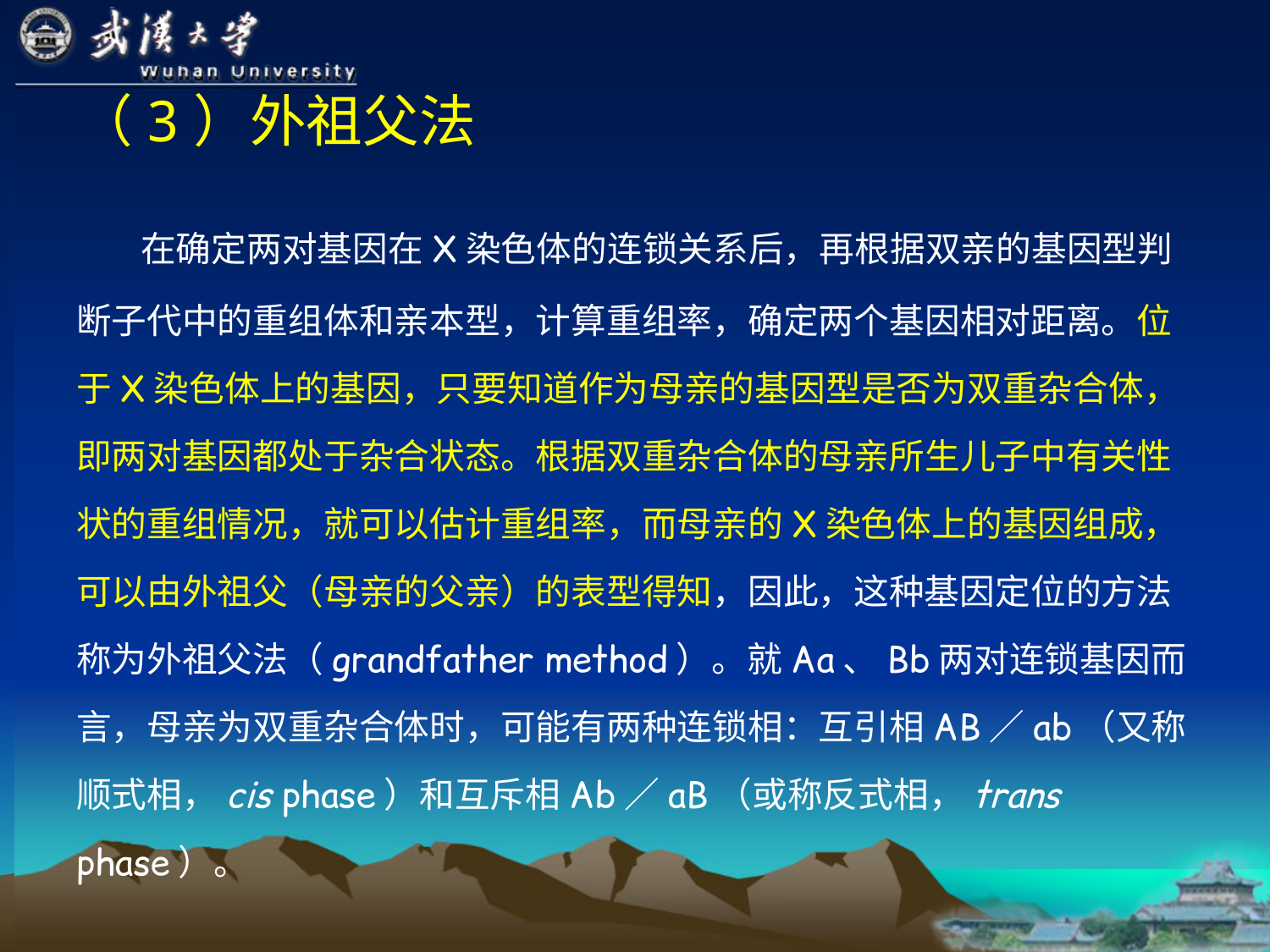

# （3）外祖父法
    在确定两对基因在X染色体的连锁关系后，再根据双亲的基因型判断子代中的重组体和亲本型，计算重组率，确定两个基因相对距离。位于X染色体上的基因，只要知道作为母亲的基因型是否为双重杂合体，即两对基因都处于杂合状态。根据双重杂合体的母亲所生儿子中有关性状的重组情况，就可以估计重组率，而母亲的X染色体上的基因组成，可以由外祖父（母亲的父亲）的表型得知，因此，这种基因定位的方法称为外祖父法（grandfather method）。就Aa、Bb两对连锁基因而言，母亲为双重杂合体时，可能有两种连锁相：互引相AB／ab（又称顺式相，cis phase）和互斥相Ab／aB（或称反式相，trans phase）。